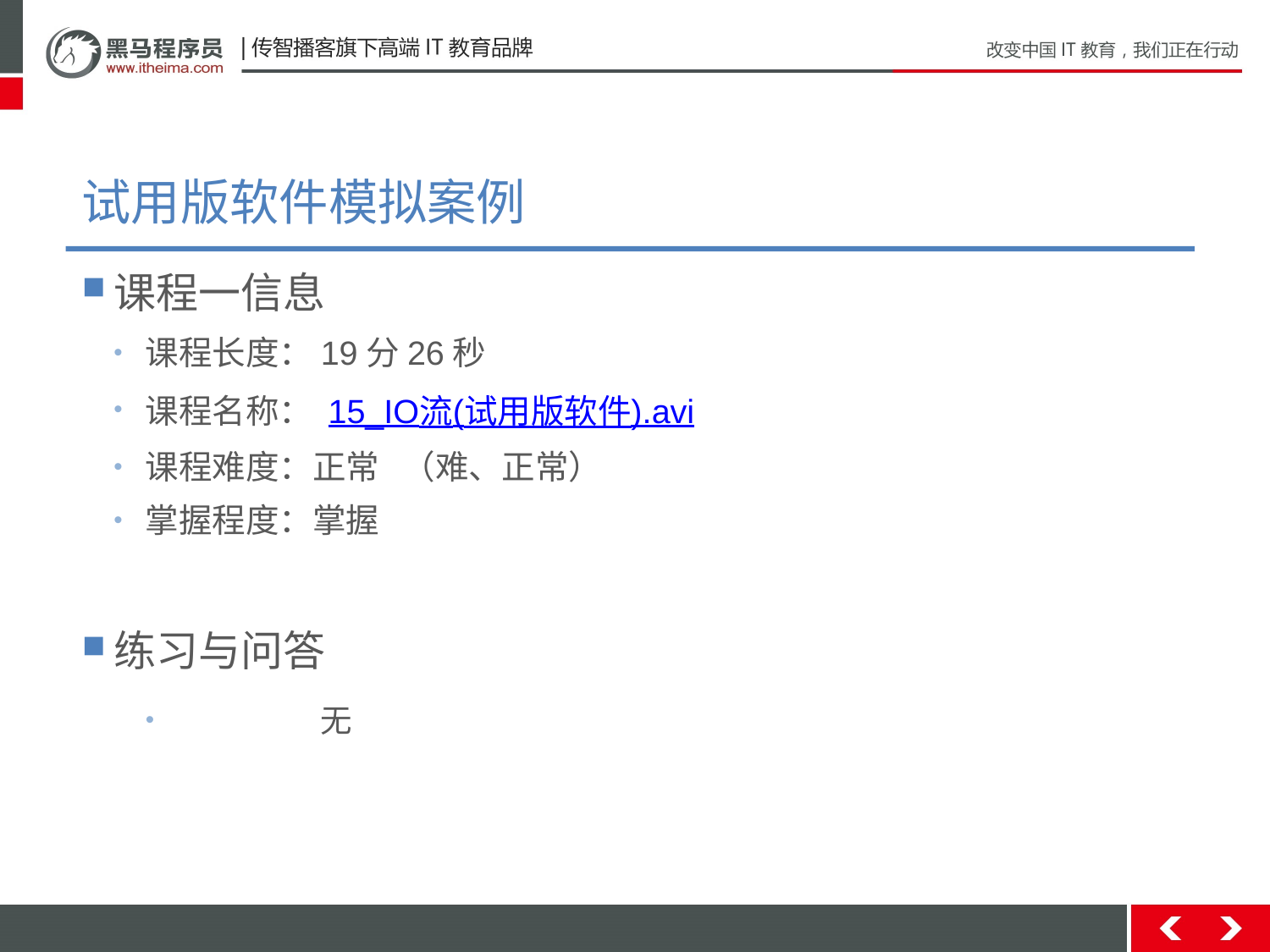

# 试用版软件模拟案例
课程一信息
课程长度：19分26秒
课程名称： 15_IO流(试用版软件).avi
课程难度：正常   （难、正常）
掌握程度：掌握

练习与问答
	无